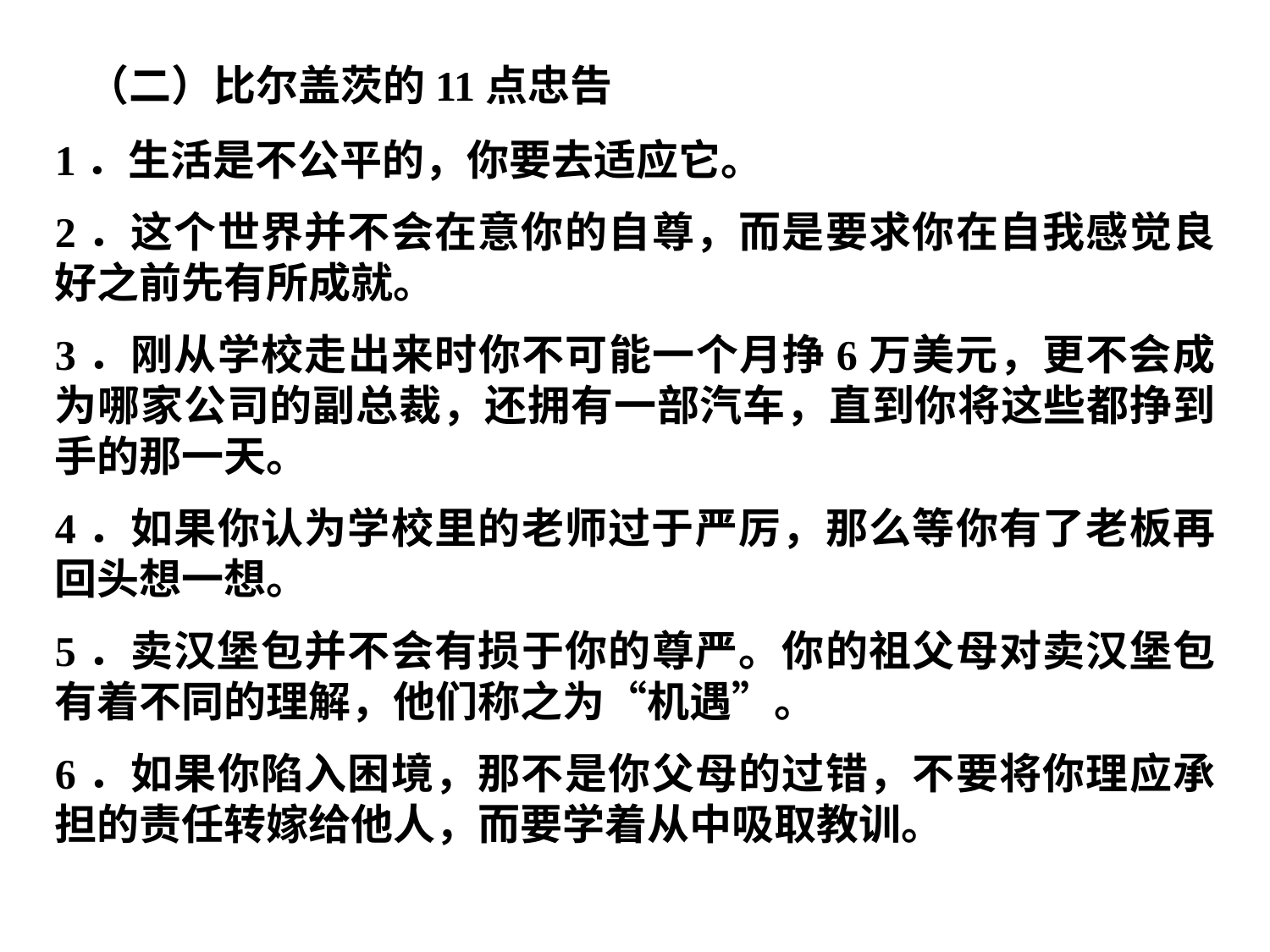

（二）比尔盖茨的11点忠告
1．生活是不公平的，你要去适应它。
2．这个世界并不会在意你的自尊，而是要求你在自我感觉良好之前先有所成就。
3．刚从学校走出来时你不可能一个月挣6万美元，更不会成为哪家公司的副总裁，还拥有一部汽车，直到你将这些都挣到手的那一天。
4．如果你认为学校里的老师过于严厉，那么等你有了老板再回头想一想。
5．卖汉堡包并不会有损于你的尊严。你的祖父母对卖汉堡包有着不同的理解，他们称之为“机遇”。
6．如果你陷入困境，那不是你父母的过错，不要将你理应承担的责任转嫁给他人，而要学着从中吸取教训。